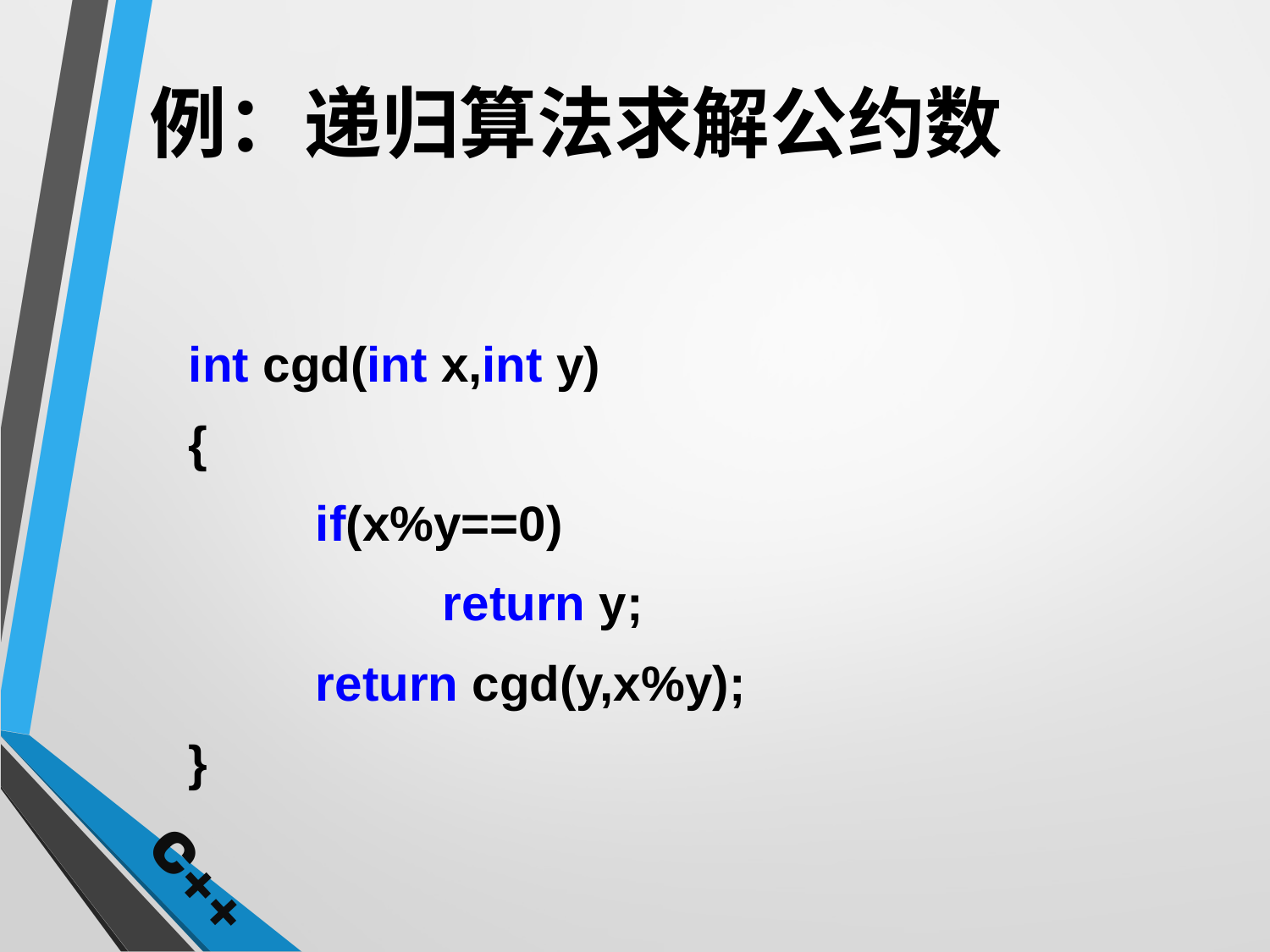

# 例：递归算法求解公约数
	int cgd(int x,int y)
	{
		if(x%y==0)
			return y;
		return cgd(y,x%y);
	}